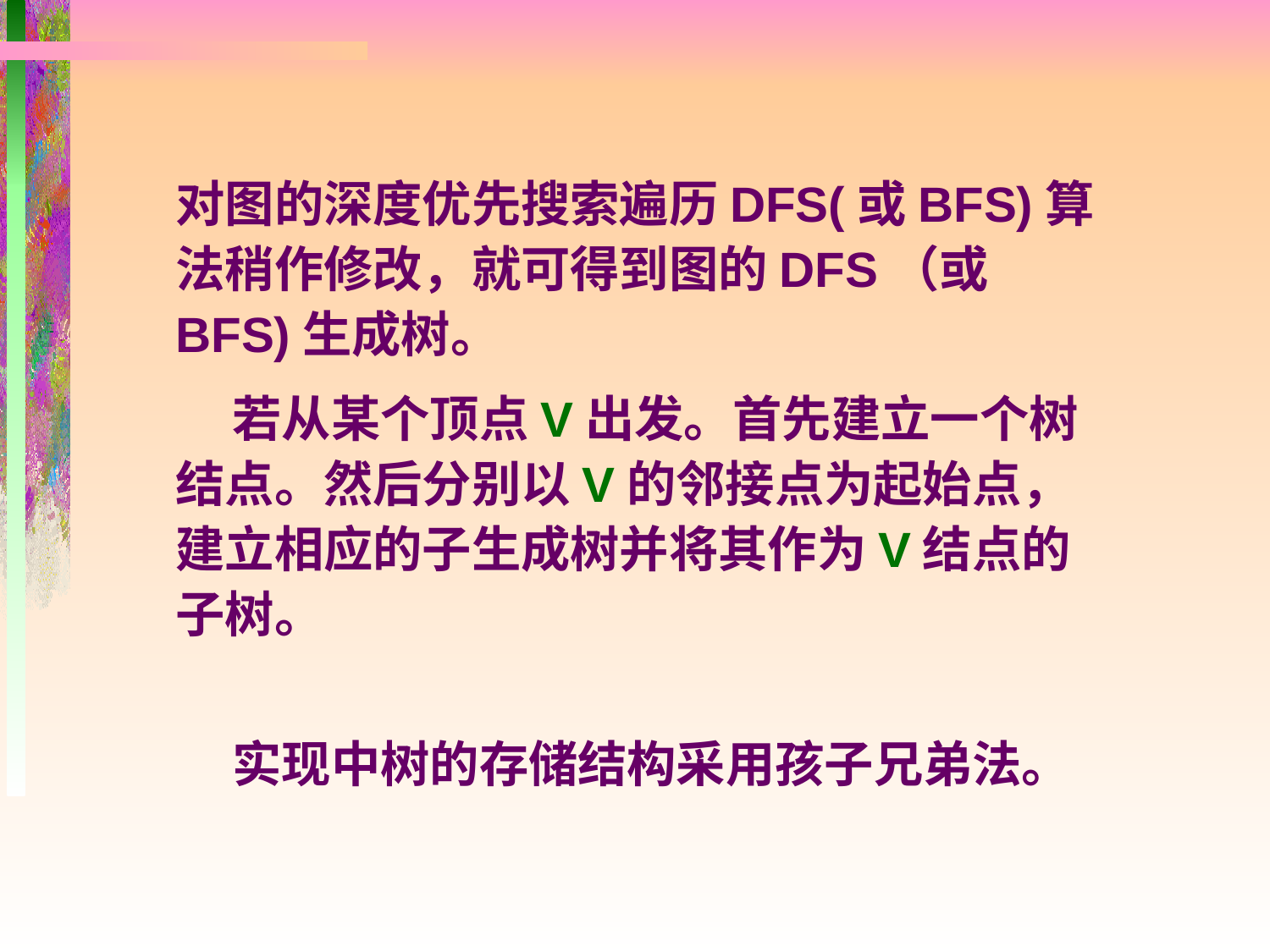

对图的深度优先搜索遍历DFS(或BFS)算法稍作修改，就可得到图的DFS（或BFS)生成树。
    若从某个顶点V出发。首先建立一个树结点。然后分别以V的邻接点为起始点，建立相应的子生成树并将其作为V结点的子树。

    实现中树的存储结构采用孩子兄弟法。